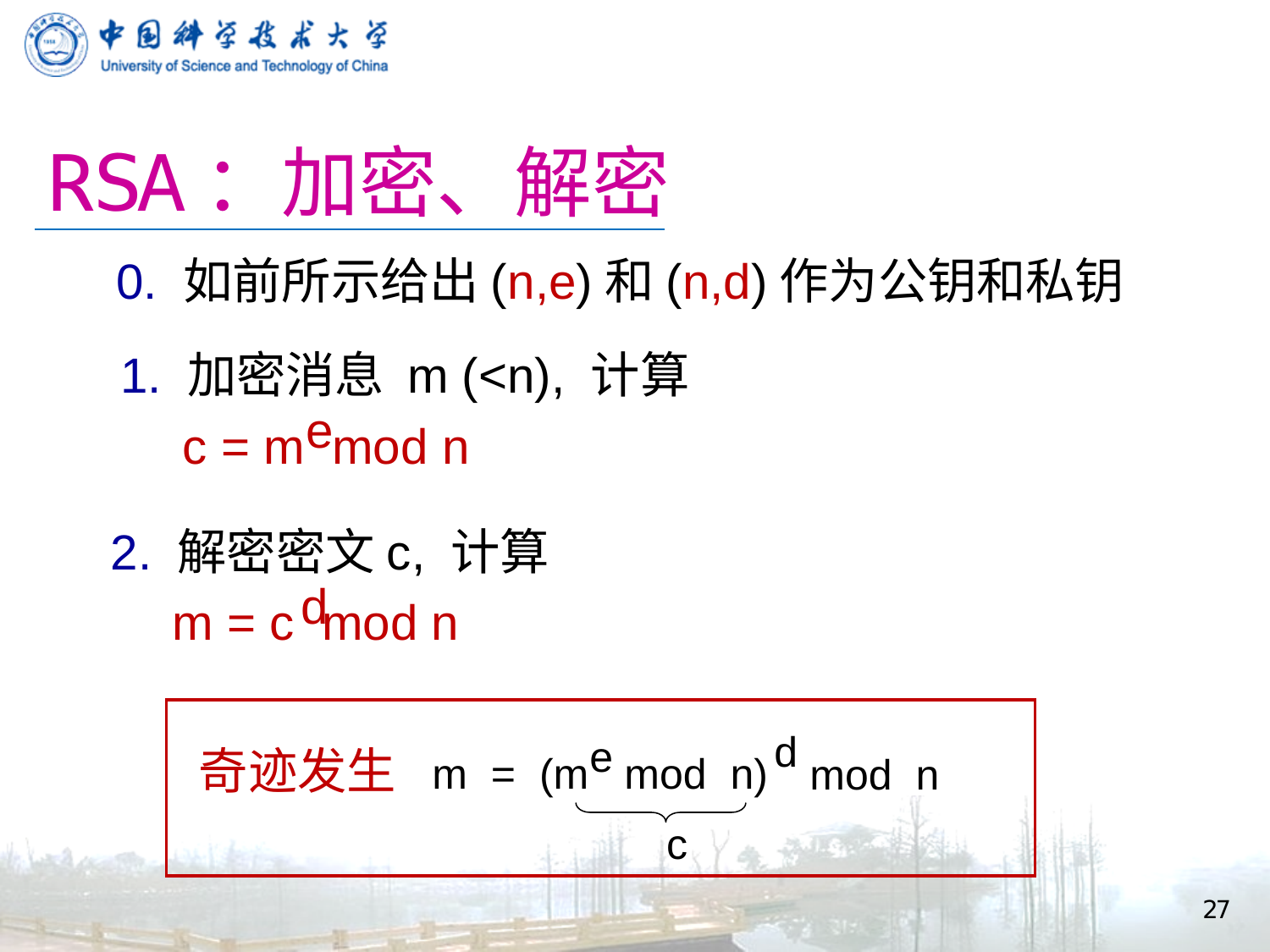

# RSA：加密、解密
 0. 如前所示给出(n,e)和(n,d)作为公钥和私钥
1. 加密消息 m (<n), 计算

e
c = m  mod n
2. 解密密文c, 计算
d
m = c  mod n

d
e
m  =  (m   mod  n)
 mod  n

奇迹发生
c
27